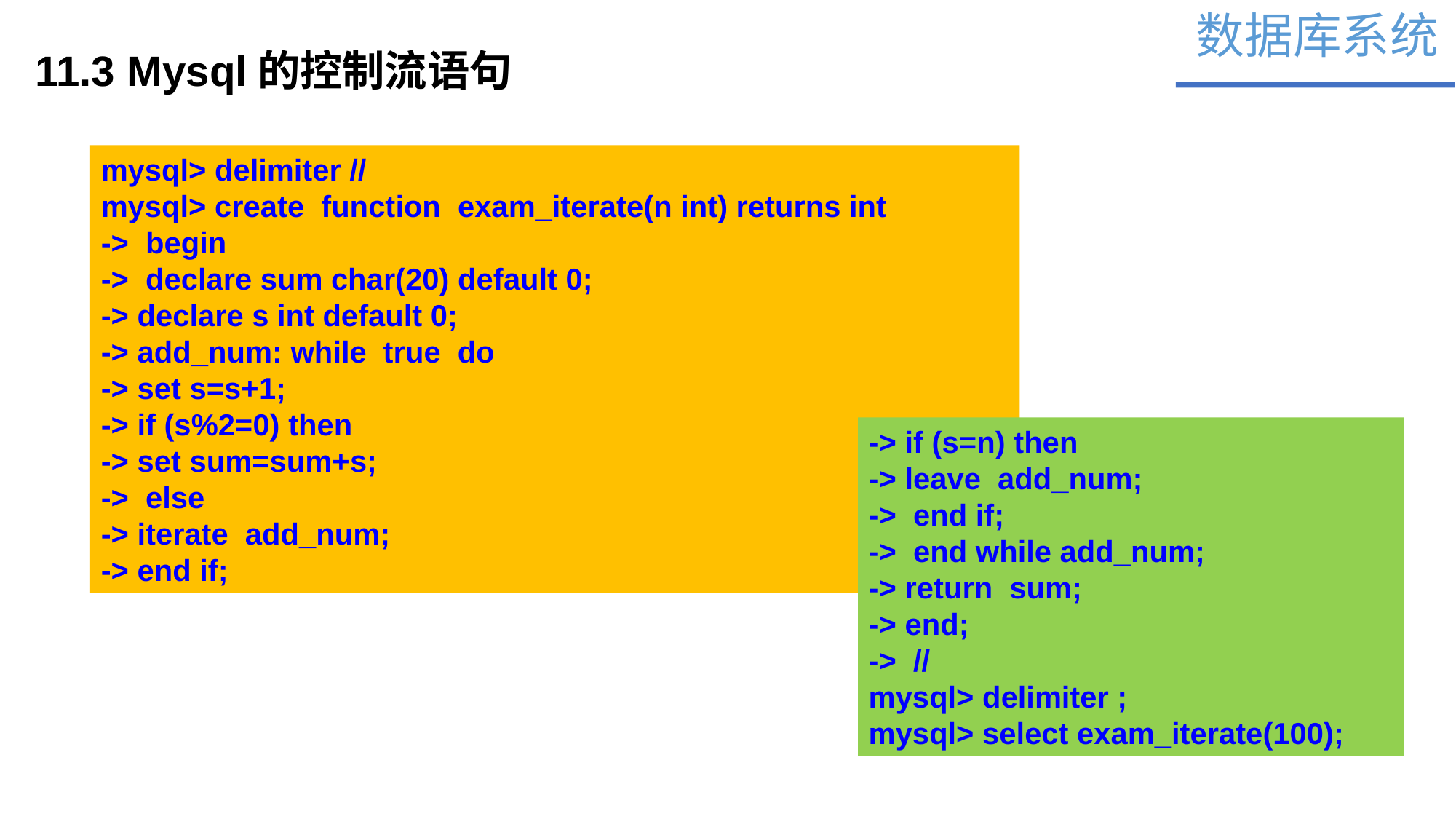

数据库系统
11.3 Mysql的控制流语句

mysql> delimiter //
mysql> create  function  exam_iterate(n int) returns int
->  begin
->  declare sum char(20) default 0;
-> declare s int default 0;
-> add_num: while  true  do
-> set s=s+1;
-> if (s%2=0) then
-> set sum=sum+s;
->  else
-> iterate  add_num;
-> end if;
-> if (s=n) then
-> leave  add_num;
->  end if;
->  end while add_num;
-> return  sum;
-> end;
->  //
mysql> delimiter ;
mysql> select exam_iterate(100);